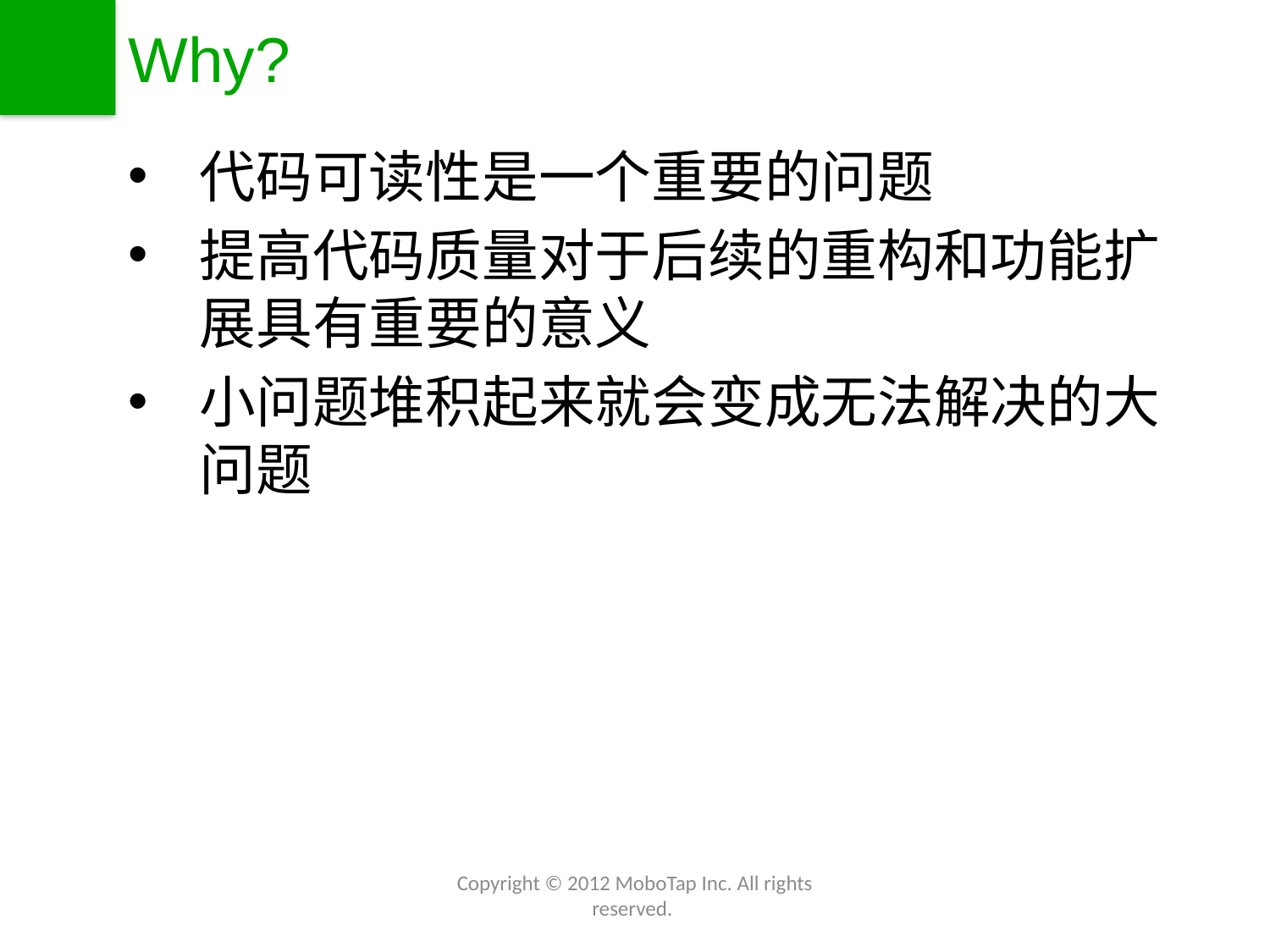

# Why?
代码可读性是一个重要的问题
提高代码质量对于后续的重构和功能扩展具有重要的意义
小问题堆积起来就会变成无法解决的大问题
Copyright © 2012 MoboTap Inc. All rights reserved.